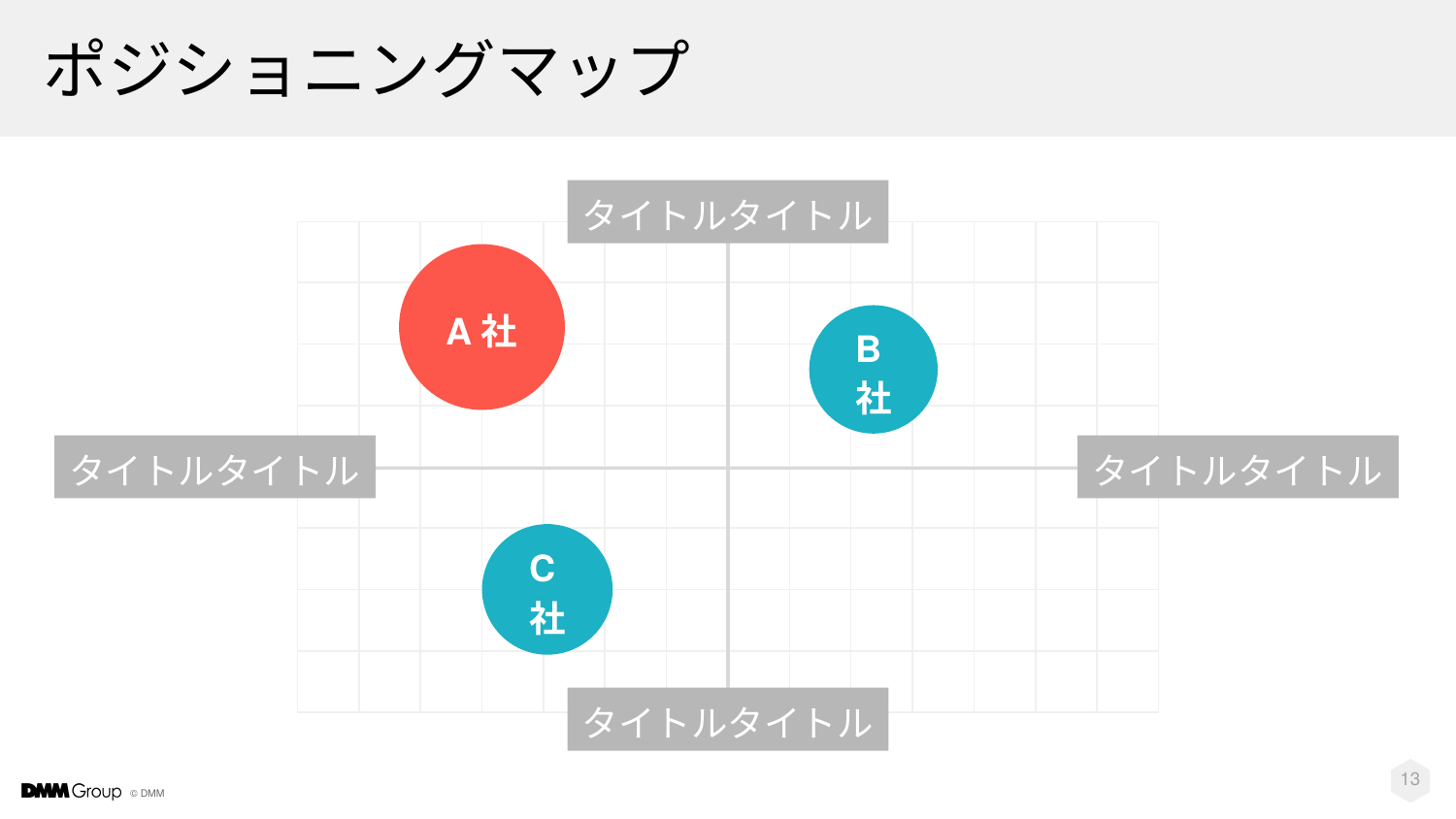

# ポジショニングマップ
タイトルタイトル

A社

B社

タイトルタイトル
タイトルタイトル

C社

タイトルタイトル
13